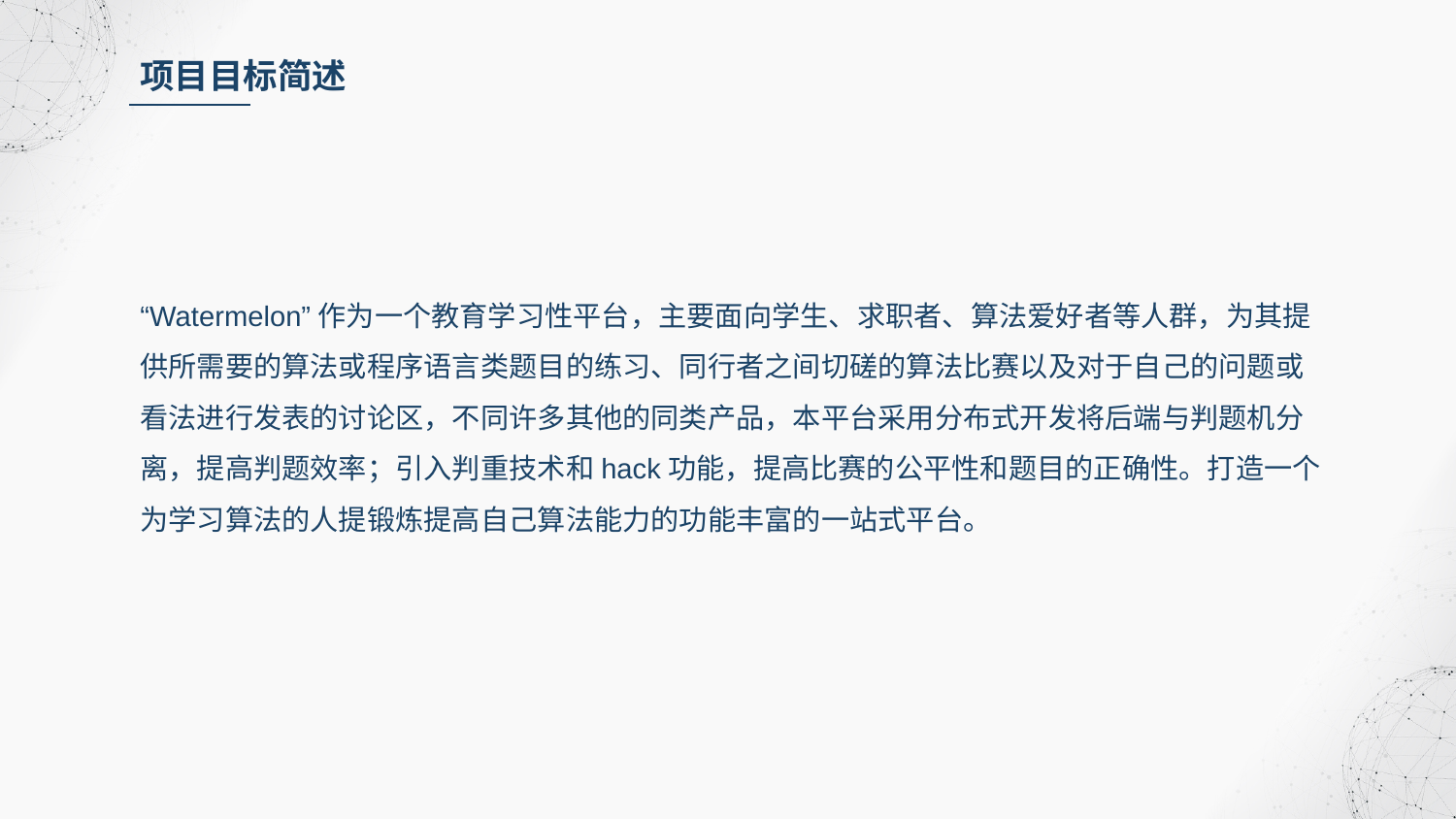

项目目标简述
“Watermelon”作为一个教育学习性平台，主要面向学生、求职者、算法爱好者等人群，为其提供所需要的算法或程序语言类题目的练习、同行者之间切磋的算法比赛以及对于自己的问题或看法进行发表的讨论区，不同许多其他的同类产品，本平台采用分布式开发将后端与判题机分离，提高判题效率；引入判重技术和hack功能，提高比赛的公平性和题目的正确性。打造一个为学习算法的人提锻炼提高自己算法能力的功能丰富的一站式平台。